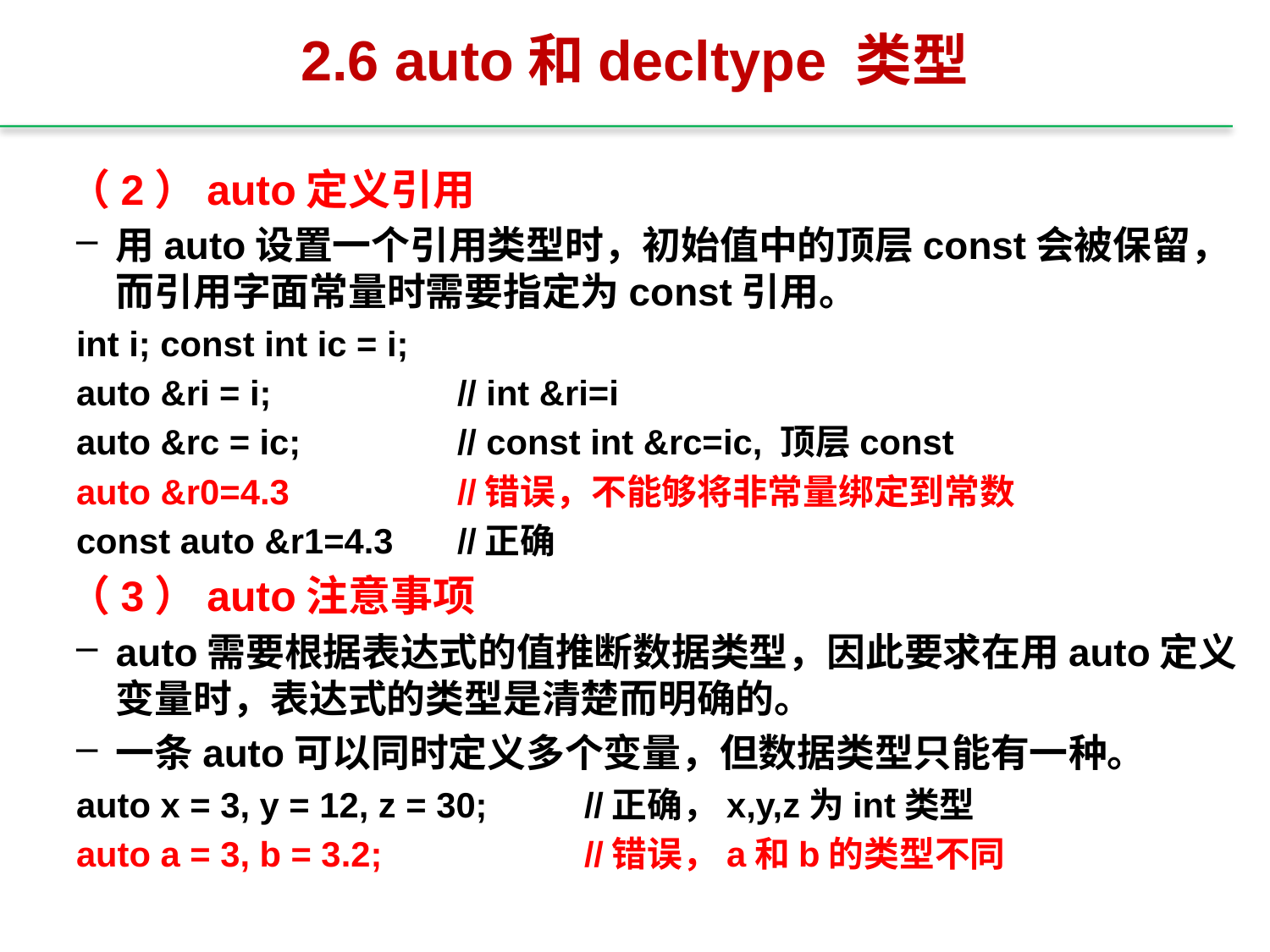

# 2.6 auto和decltype 类型
（2）auto定义引用
用auto设置一个引用类型时，初始值中的顶层const会被保留，而引用字面常量时需要指定为const引用。
int i; const int ic = i;
auto &ri = i;                 	// int &ri=i
auto &rc = ic;              	// const int &rc=ic, 顶层const
auto &r0=4.3              	//错误，不能够将非常量绑定到常数
const auto &r1=4.3     	//正确
（3）auto注意事项
auto需要根据表达式的值推断数据类型，因此要求在用auto定义变量时，表达式的类型是清楚而明确的。
一条auto可以同时定义多个变量，但数据类型只能有一种。
auto x = 3, y = 12, z = 30; 	//正确，x,y,z为int类型
auto a = 3, b = 3.2;            	//错误，a和b的类型不同